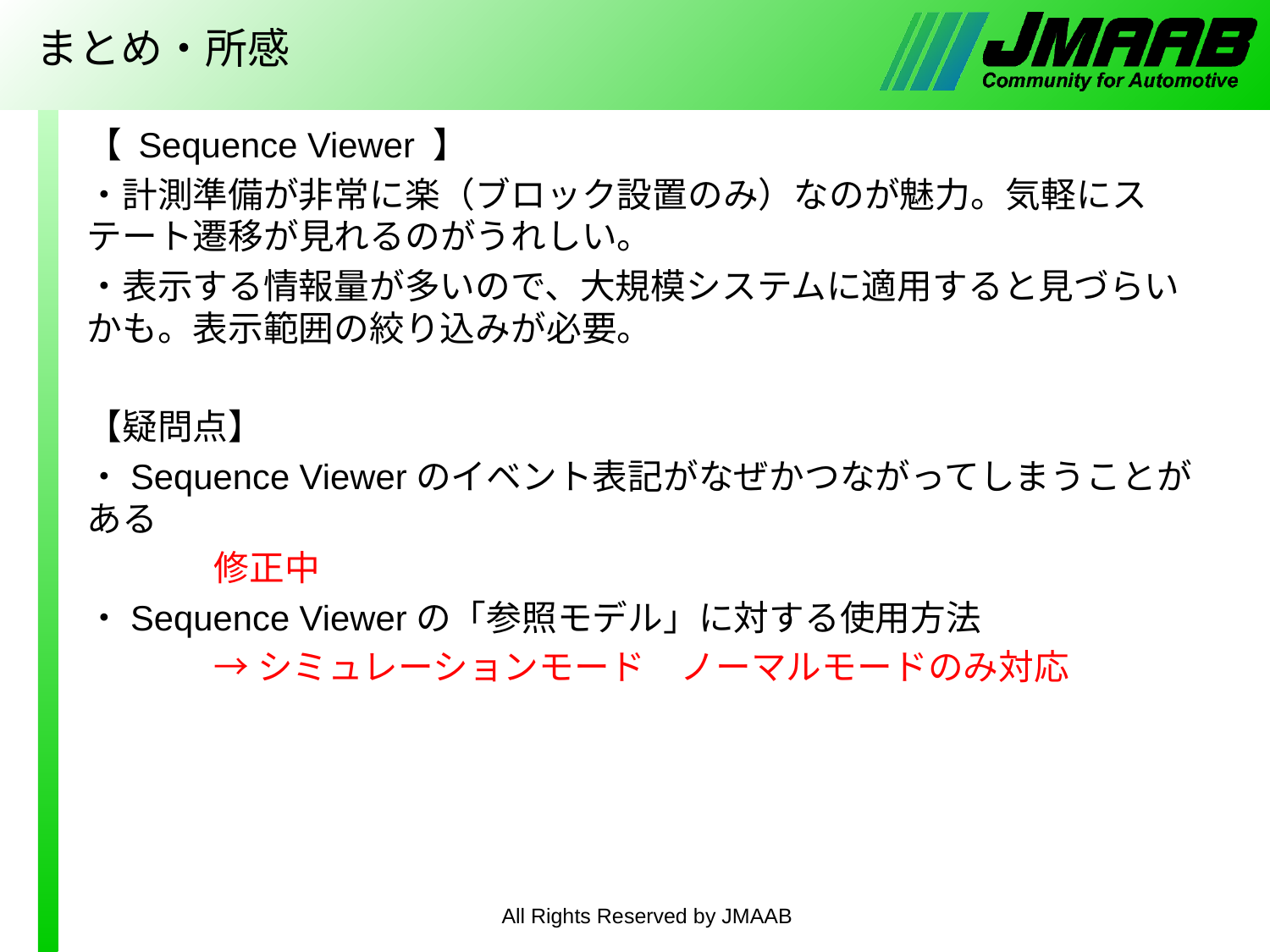

# まとめ・所感
【 Sequence Viewer 】
・計測準備が非常に楽（ブロック設置のみ）なのが魅力。気軽にステート遷移が見れるのがうれしい。
・表示する情報量が多いので、大規模システムに適用すると見づらいかも。表示範囲の絞り込みが必要。

【疑問点】
・Sequence Viewerのイベント表記がなぜかつながってしまうことがある
	修正中
・Sequence Viewerの「参照モデル」に対する使用方法
	→シミュレーションモード　ノーマルモードのみ対応